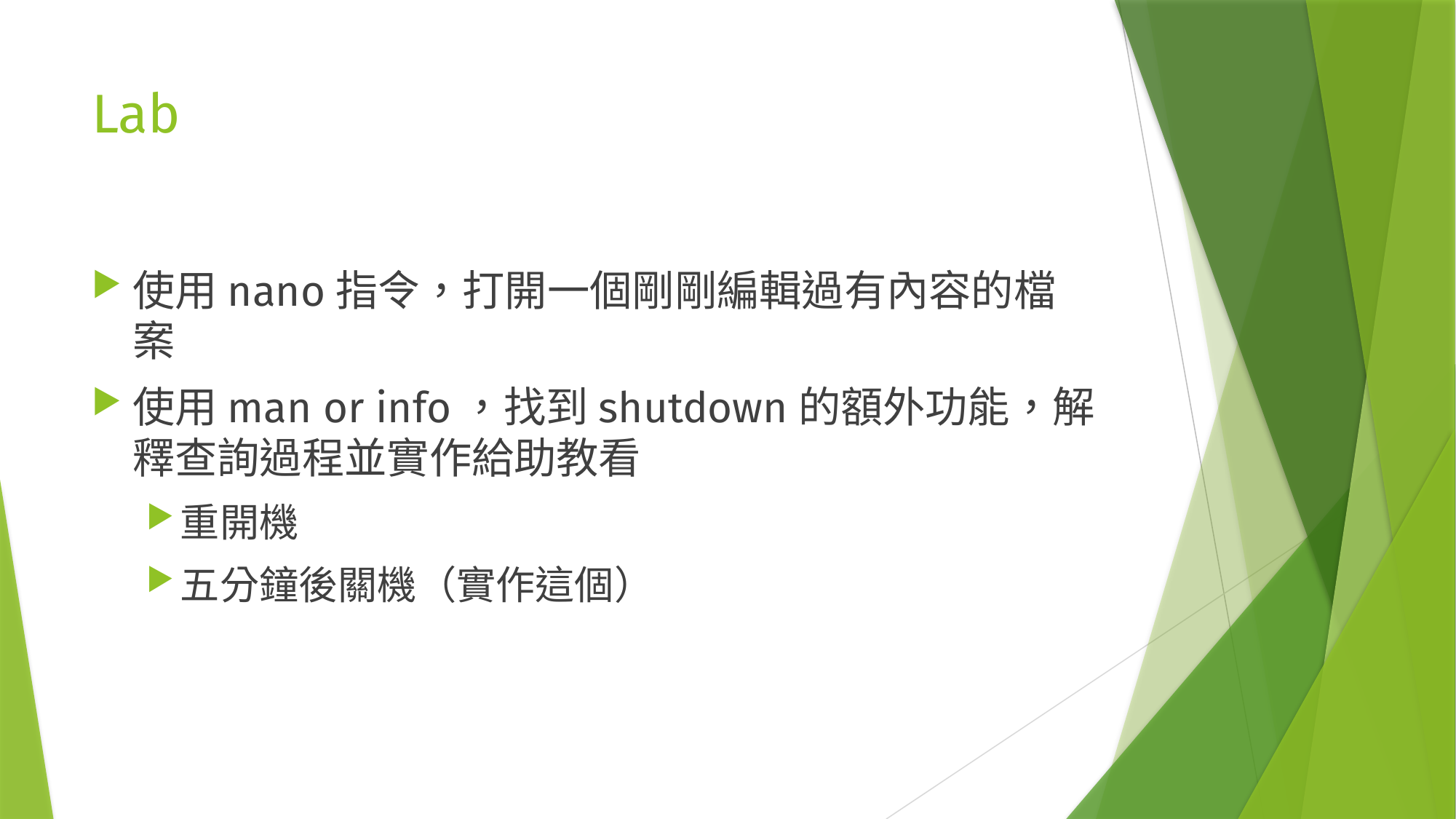

# Lab
使用nano指令，打開一個剛剛編輯過有內容的檔案
使用man or info，找到shutdown的額外功能，解釋查詢過程並實作給助教看
重開機
五分鐘後關機（實作這個）